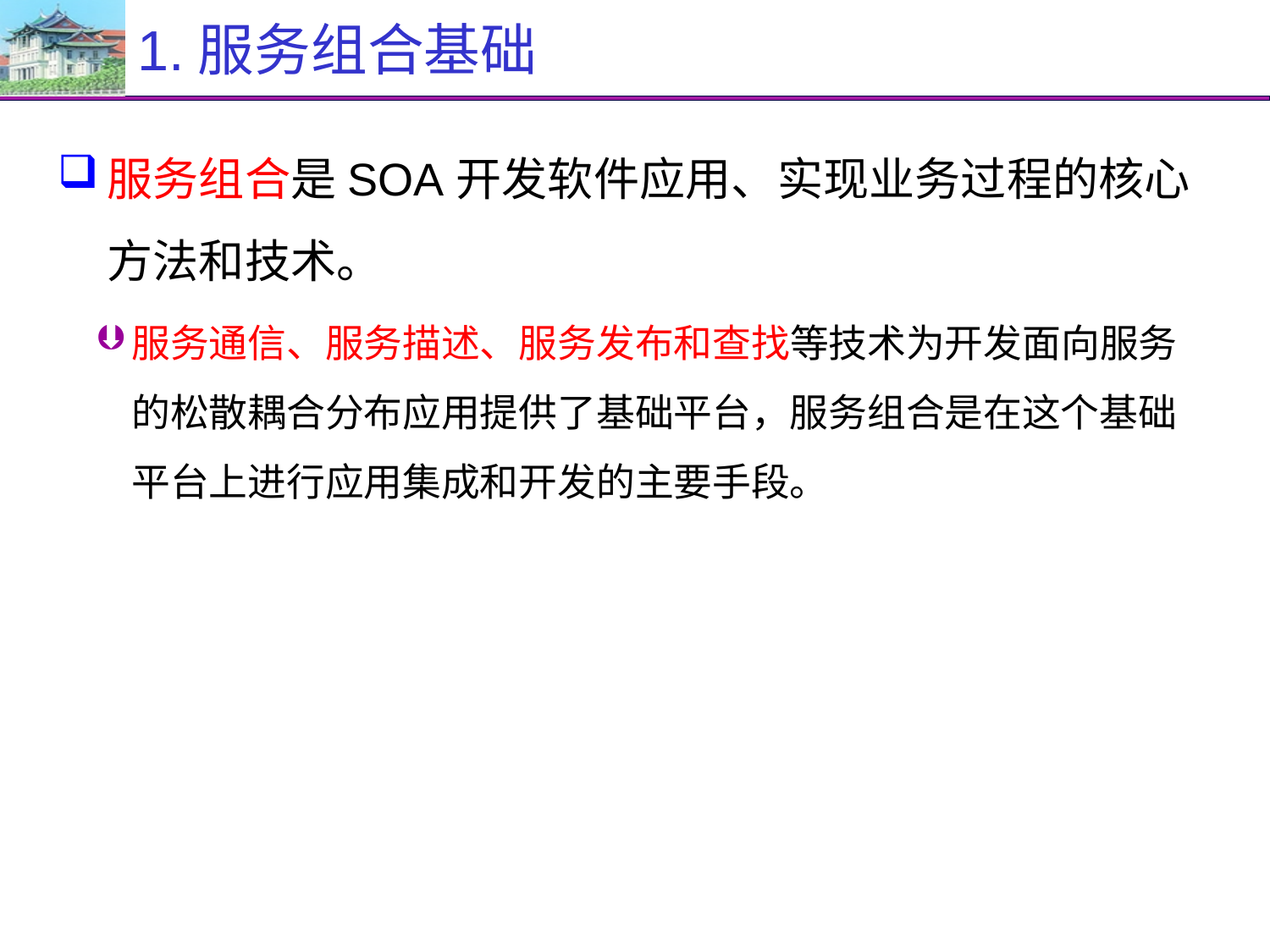

# 1.服务组合基础
服务组合是SOA开发软件应用、实现业务过程的核心方法和技术。
服务通信、服务描述、服务发布和查找等技术为开发面向服务的松散耦合分布应用提供了基础平台，服务组合是在这个基础平台上进行应用集成和开发的主要手段。